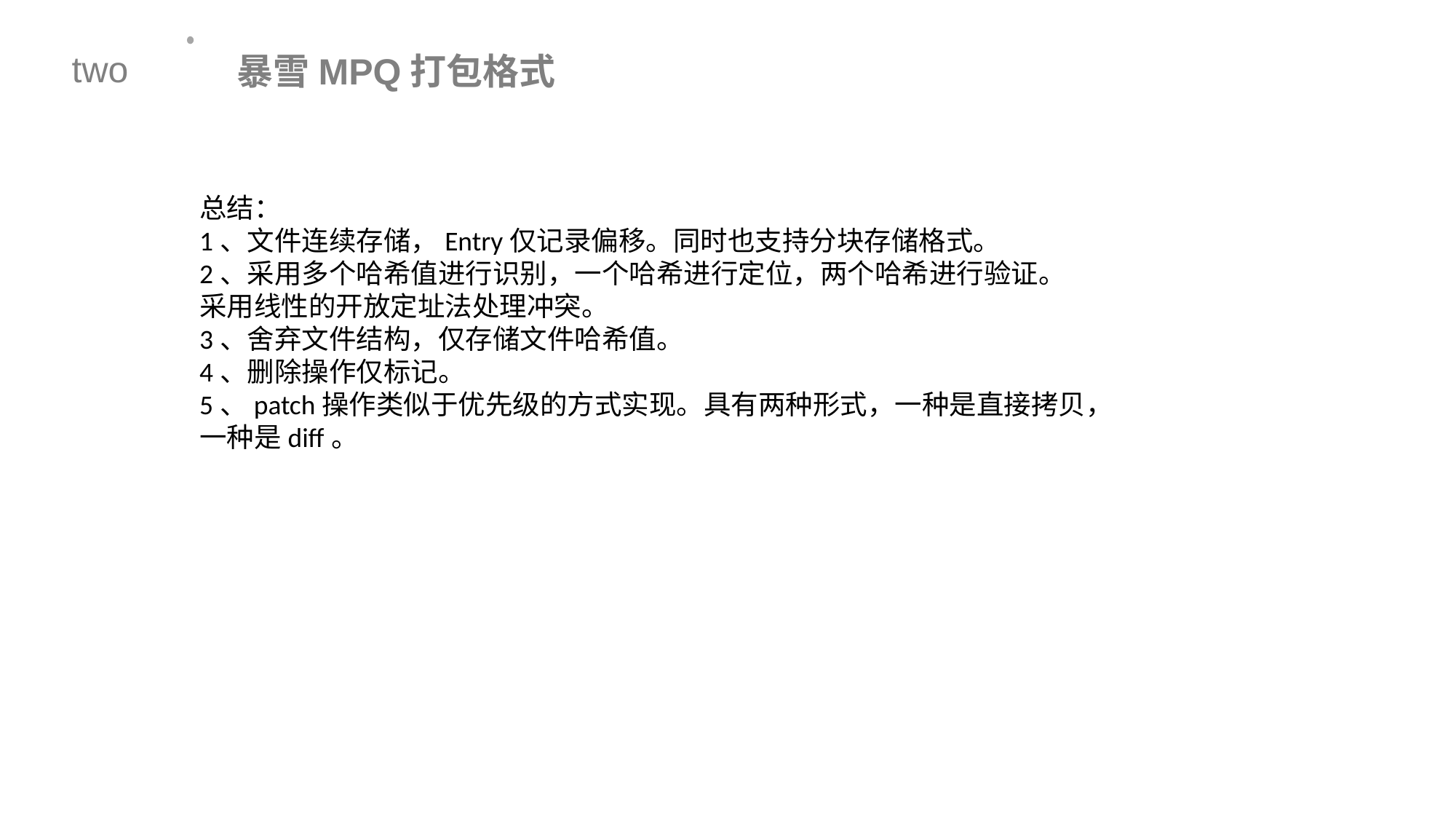

暴雪MPQ打包格式

two
总结：
1、文件连续存储，Entry仅记录偏移。同时也支持分块存储格式。
2、采用多个哈希值进行识别，一个哈希进行定位，两个哈希进行验证。
采用线性的开放定址法处理冲突。
3、舍弃文件结构，仅存储文件哈希值。
4、删除操作仅标记。
5、patch操作类似于优先级的方式实现。具有两种形式，一种是直接拷贝，
一种是diff。